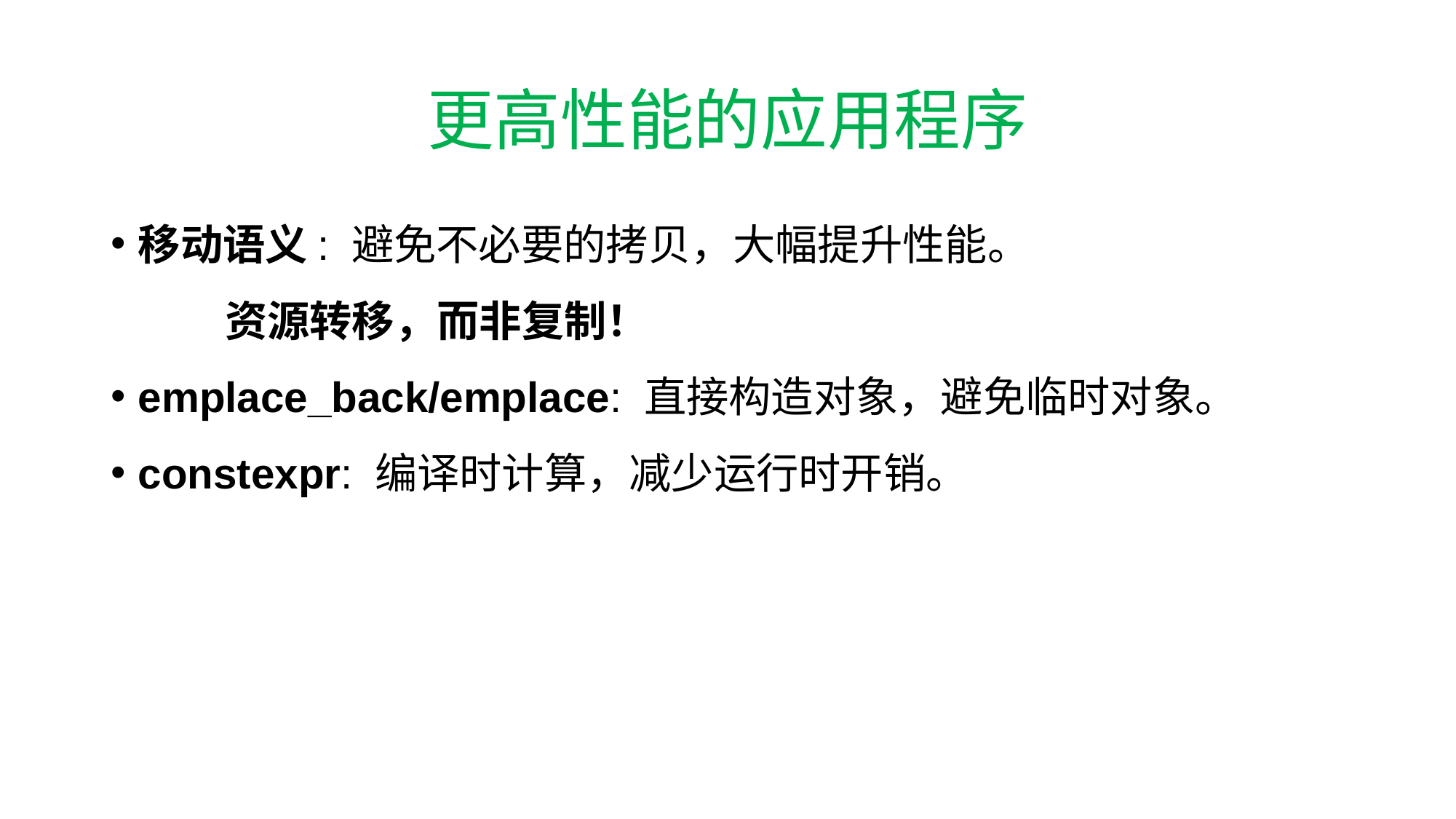

# 更高性能的应用程序
移动语义: 避免不必要的拷贝，大幅提升性能。
           资源转移，而非复制！
emplace_back/emplace: 直接构造对象，避免临时对象。
constexpr: 编译时计算，减少运行时开销。